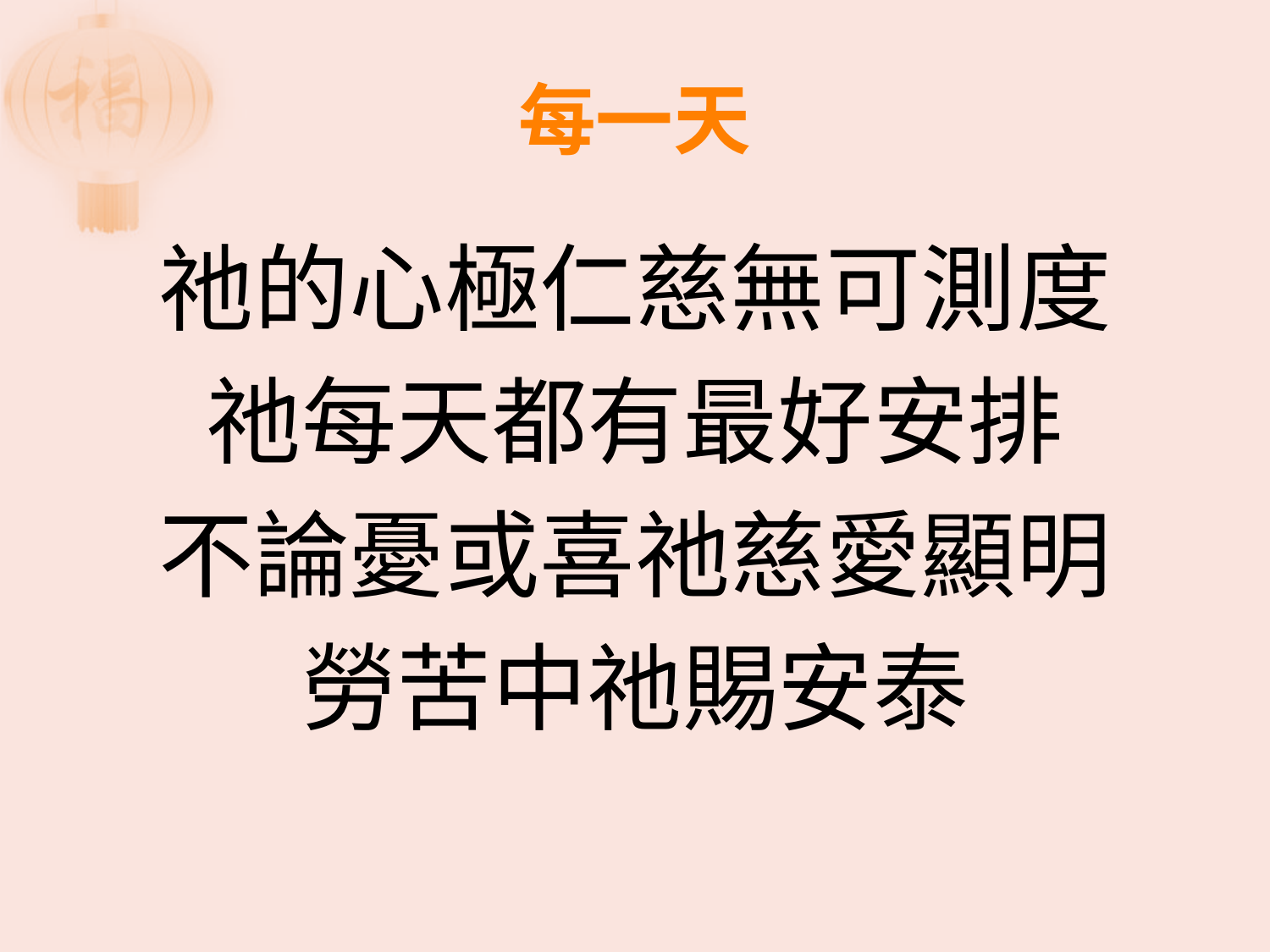

# 每一天
祂的心極仁慈無可測度
祂每天都有最好安排
不論憂或喜祂慈愛顯明
勞苦中祂賜安泰